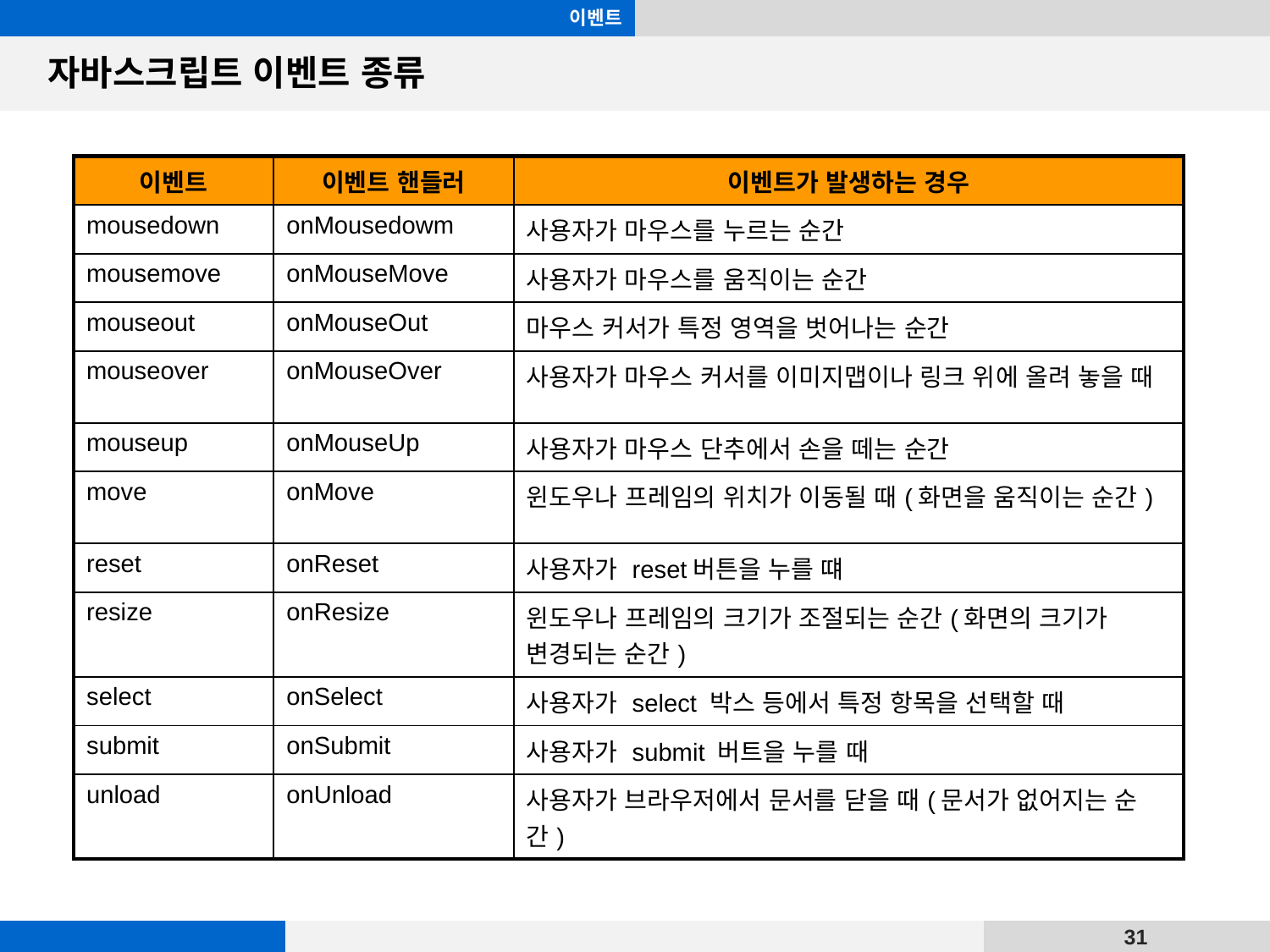

이벤트
# 자바스크립트 이벤트 종류
| 이벤트 | 이벤트 핸들러 | 이벤트가 발생하는 경우 |
| --- | --- | --- |
| mousedown | onMousedowm | 사용자가 마우스를 누르는 순간 |
| mousemove | onMouseMove | 사용자가 마우스를 움직이는 순간 |
| mouseout | onMouseOut | 마우스 커서가 특정 영역을 벗어나는 순간 |
| mouseover | onMouseOver | 사용자가 마우스 커서를 이미지맵이나 링크 위에 올려 놓을 때 |
| mouseup | onMouseUp | 사용자가 마우스 단추에서 손을 떼는 순간 |
| move | onMove | 윈도우나 프레임의 위치가 이동될 때(화면을 움직이는 순간) |
| reset | onReset | 사용자가 reset버튼을 누를 떄 |
| resize | onResize | 윈도우나 프레임의 크기가 조절되는 순간(화면의 크기가 변경되는 순간) |
| select | onSelect | 사용자가 select 박스 등에서 특정 항목을 선택할 때 |
| submit | onSubmit | 사용자가 submit 버트을 누를 때 |
| unload | onUnload | 사용자가 브라우저에서 문서를 닫을 때(문서가 없어지는 순간) |